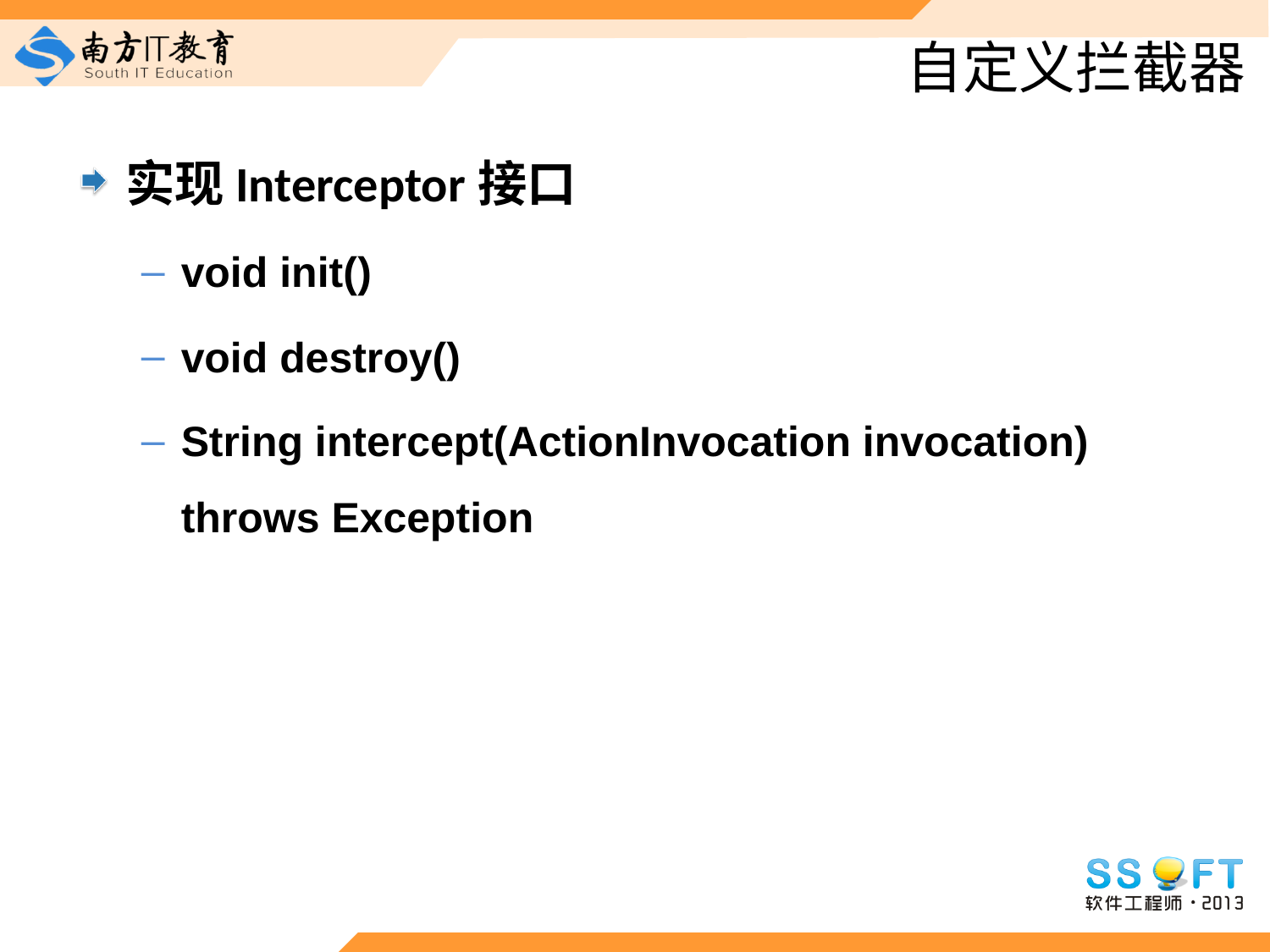

# 自定义拦截器
实现Interceptor接口
void init()
void destroy()
String intercept(ActionInvocation invocation) throws Exception